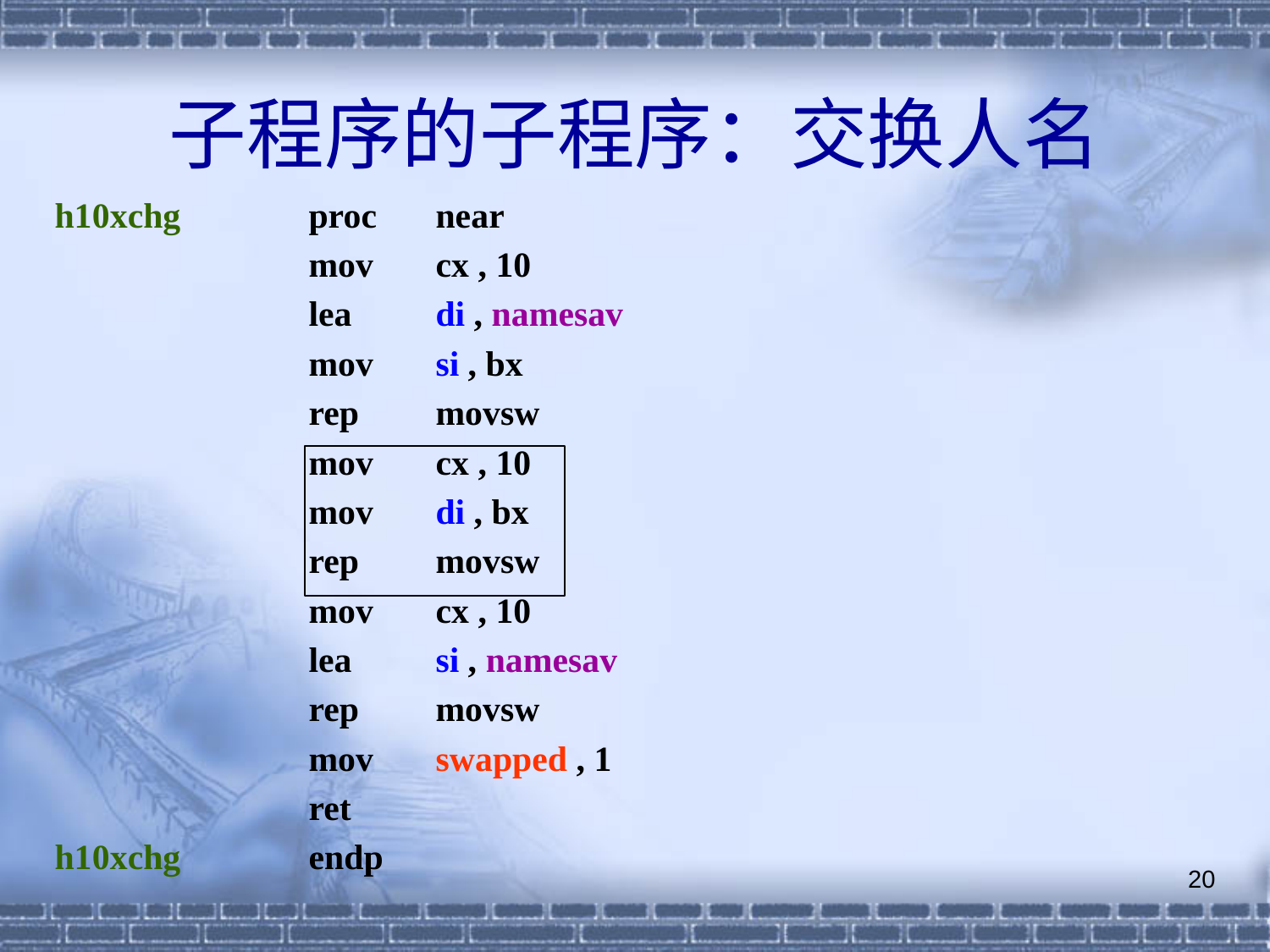

# 子程序的子程序：交换人名
h10xchg 	proc	near
        		mov     	cx , 10
        		lea     	di , namesav
        		mov     	si , bx
        		rep     	movsw
        		mov     	cx , 10
        		mov     	di , bx
        		rep     	movsw
        		mov     	cx , 10
        		lea     	si , namesav
        		rep     	movsw
        		mov     	swapped , 1
        		ret
h10xchg 	endp

20